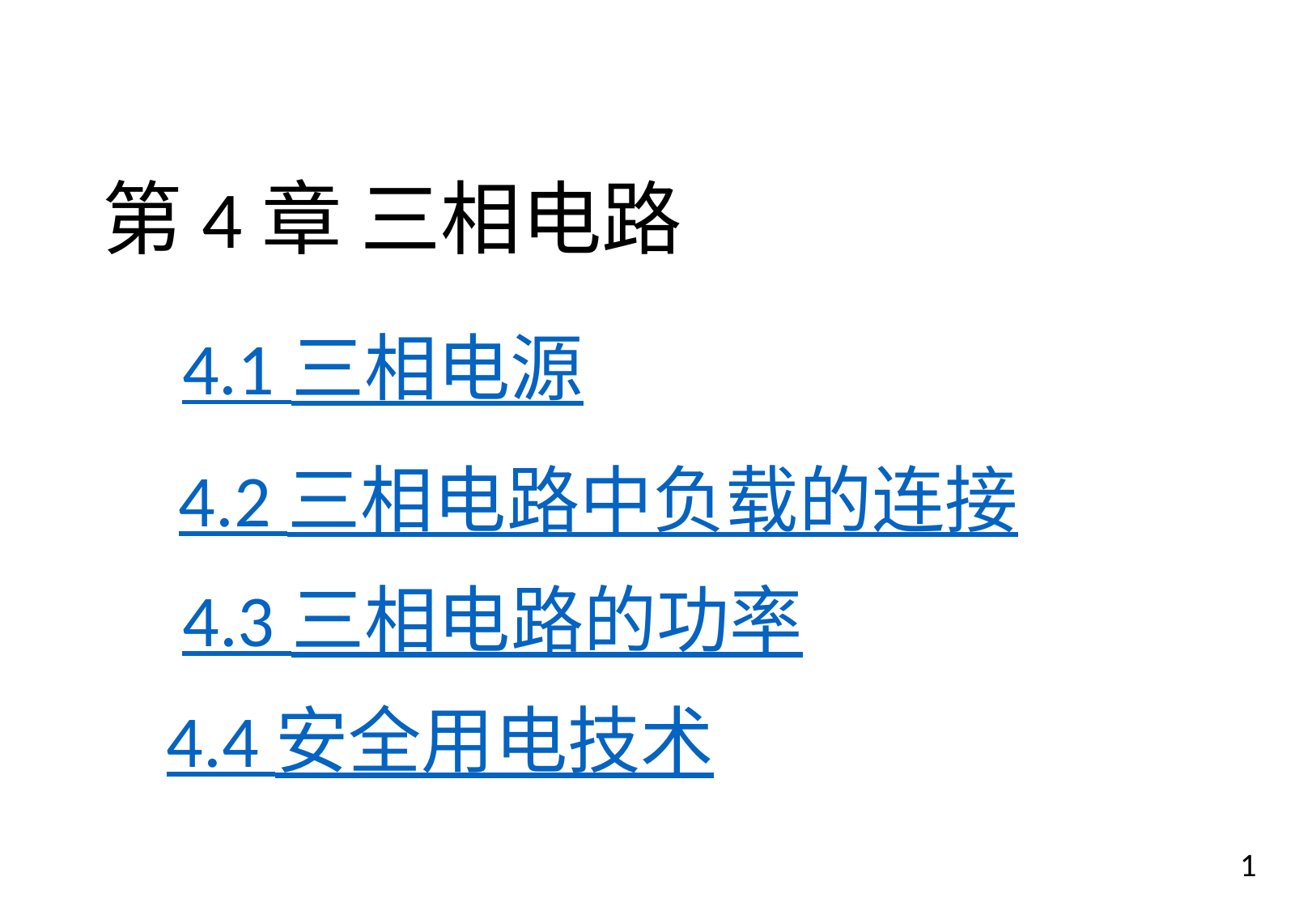

第4章 三相电路

4.1 三相电源
4.2 三相电路中负载的连接
4.3 三相电路的功率
4.4 安全用电技术